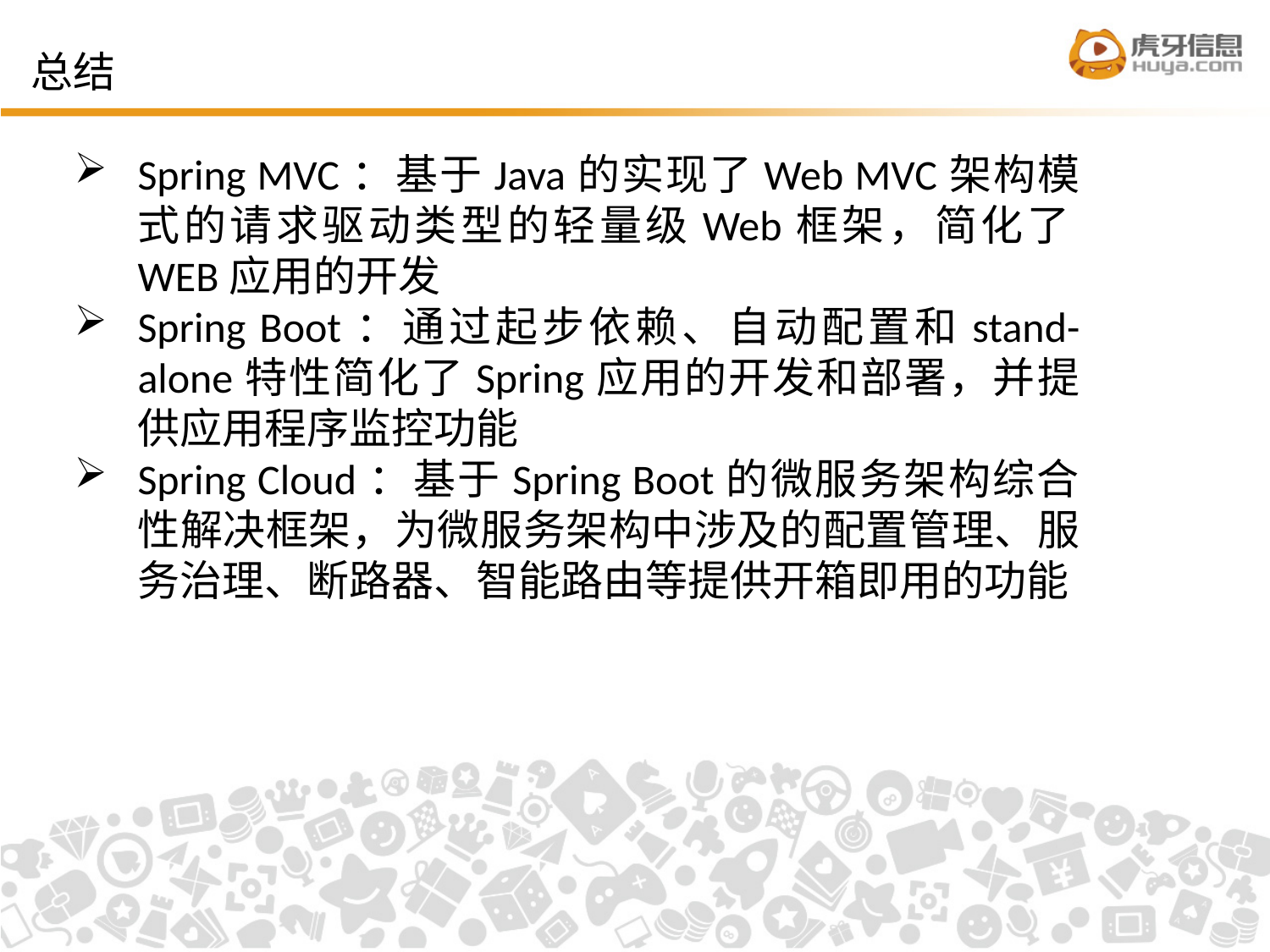

总结
Spring MVC：基于Java的实现了Web MVC架构模式的请求驱动类型的轻量级Web框架，简化了WEB应用的开发
Spring Boot：通过起步依赖、自动配置和stand-alone特性简化了Spring应用的开发和部署，并提供应用程序监控功能
Spring Cloud：基于Spring Boot的微服务架构综合性解决框架，为微服务架构中涉及的配置管理、服务治理、断路器、智能路由等提供开箱即用的功能